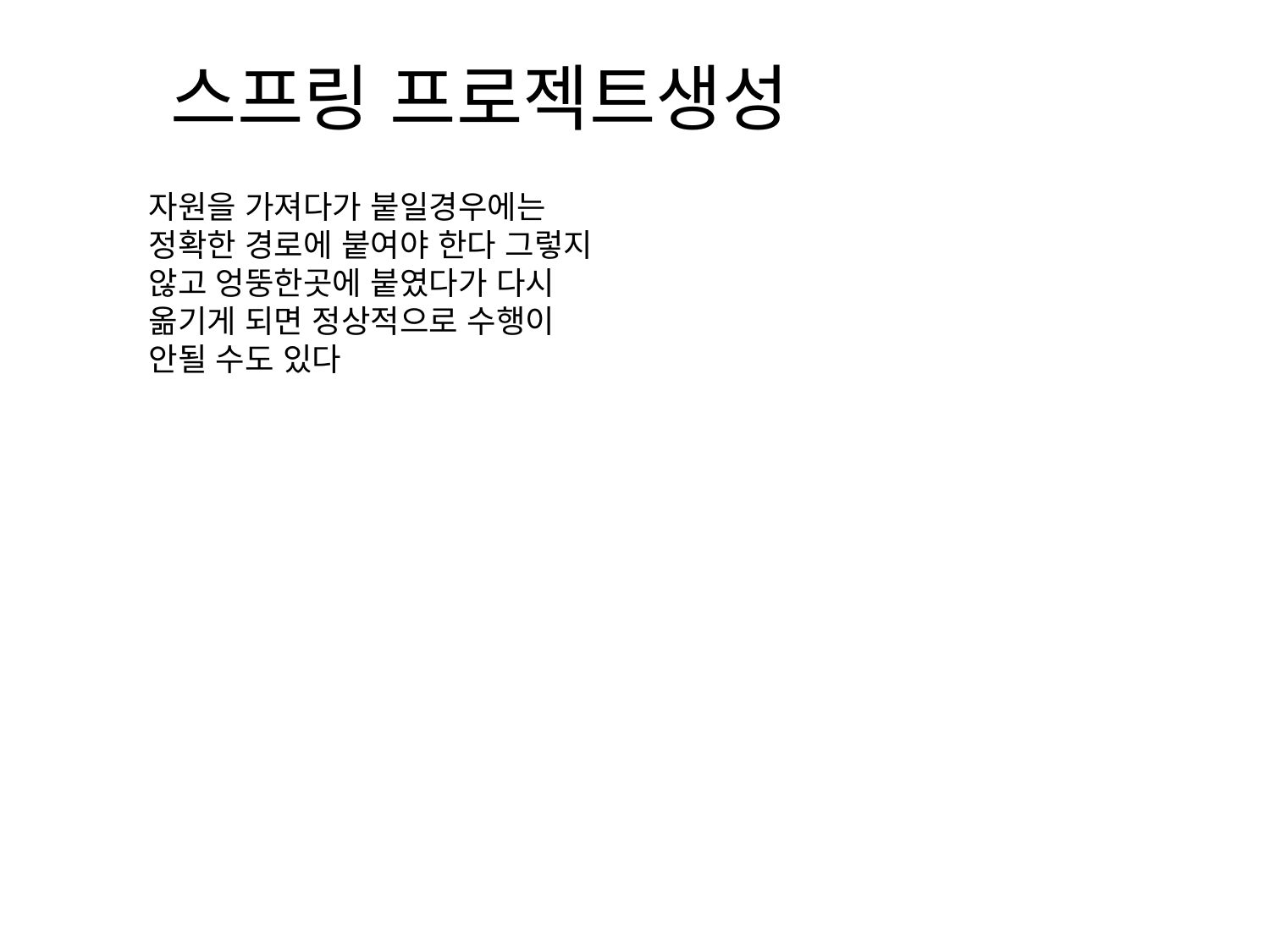

# 스프링 프로젝트생성
자원을 가져다가 붙일경우에는 정확한 경로에 붙여야 한다 그렇지 않고 엉뚱한곳에 붙였다가 다시 옮기게 되면 정상적으로 수행이 안될 수도 있다